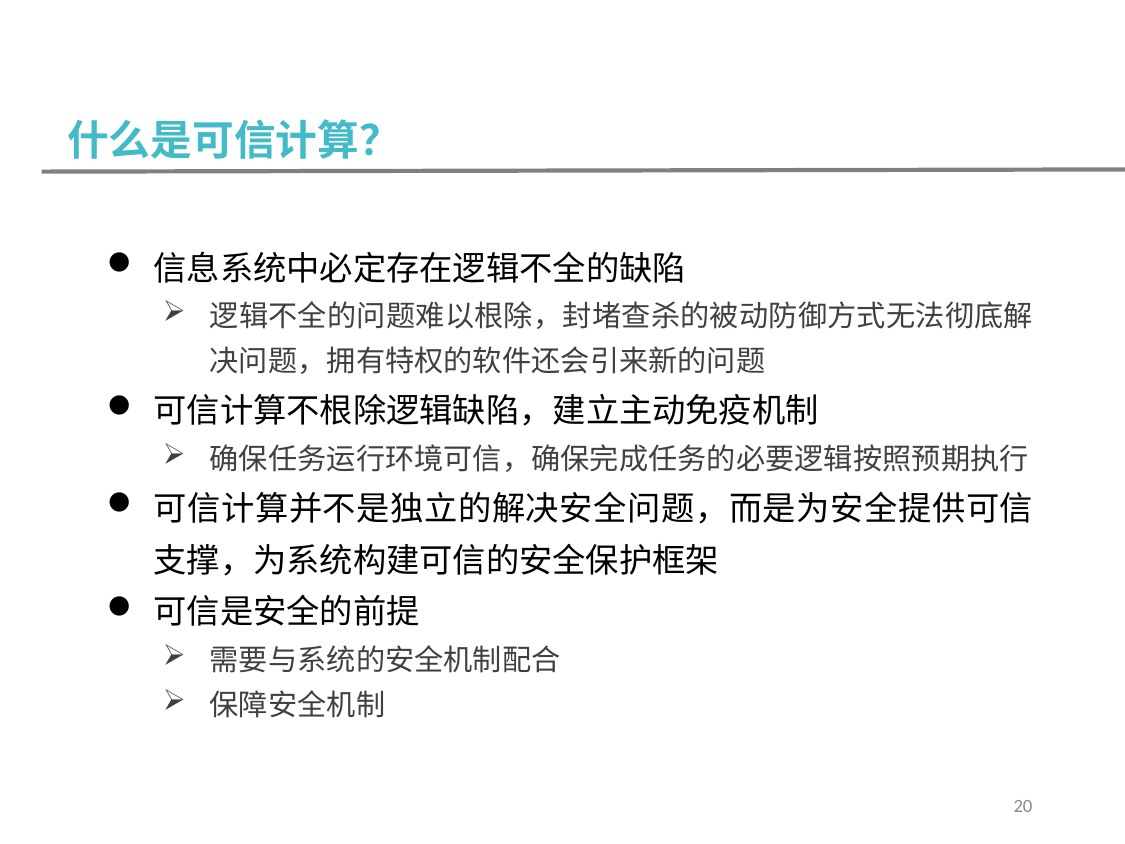

什么是可信计算？
信息系统中必定存在逻辑不全的缺陷
逻辑不全的问题难以根除，封堵查杀的被动防御方式无法彻底解决问题，拥有特权的软件还会引来新的问题
可信计算不根除逻辑缺陷，建立主动免疫机制
确保任务运行环境可信，确保完成任务的必要逻辑按照预期执行
可信计算并不是独立的解决安全问题，而是为安全提供可信支撑，为系统构建可信的安全保护框架
可信是安全的前提
需要与系统的安全机制配合
保障安全机制
20